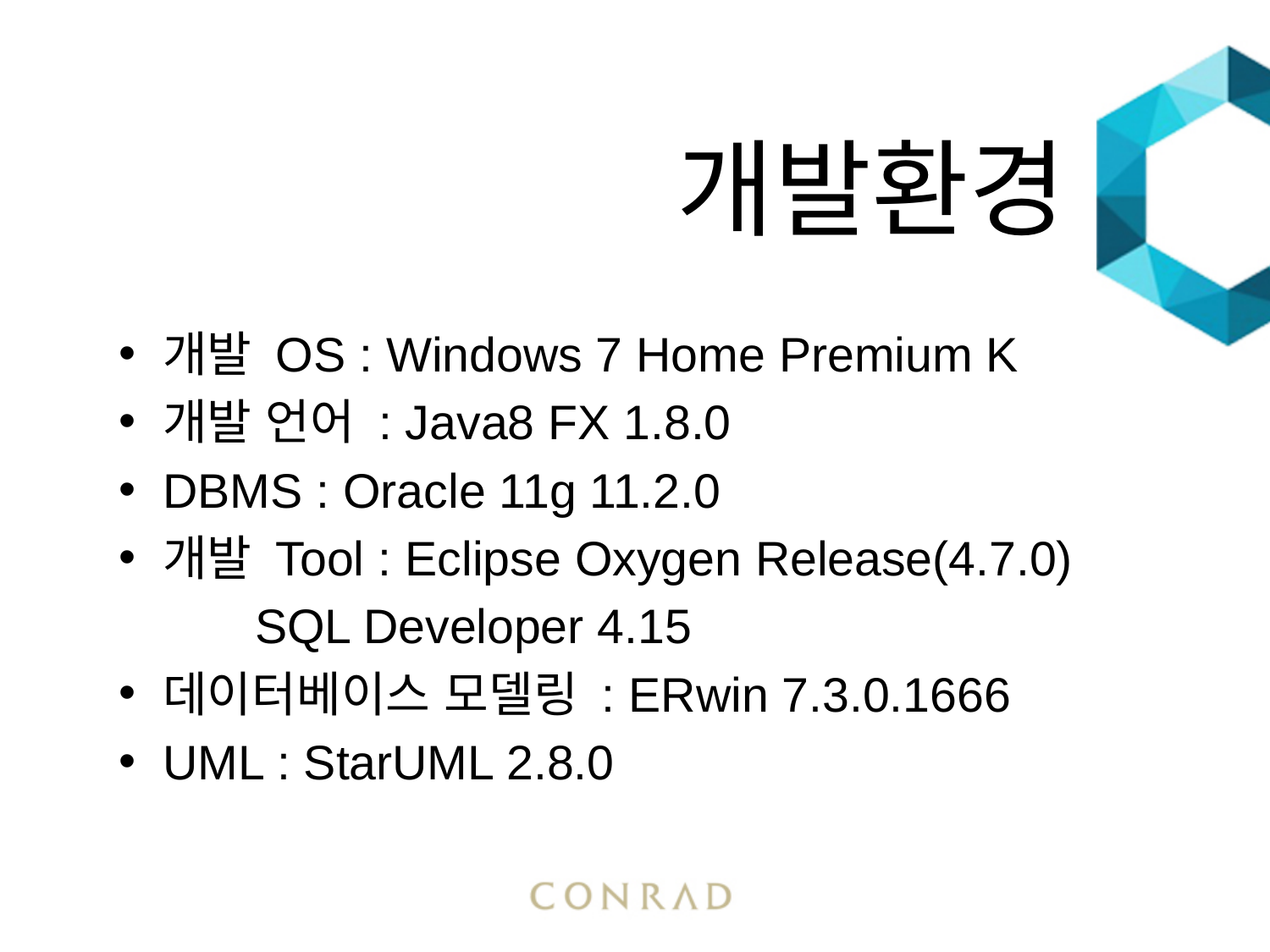

개발환경
개발 OS : Windows 7 Home Premium K
개발 언어 : Java8 FX 1.8.0
DBMS : Oracle 11g 11.2.0
개발 Tool : Eclipse Oxygen Release(4.7.0)
		  SQL Developer 4.15
데이터베이스 모델링 : ERwin 7.3.0.1666
UML : StarUML 2.8.0